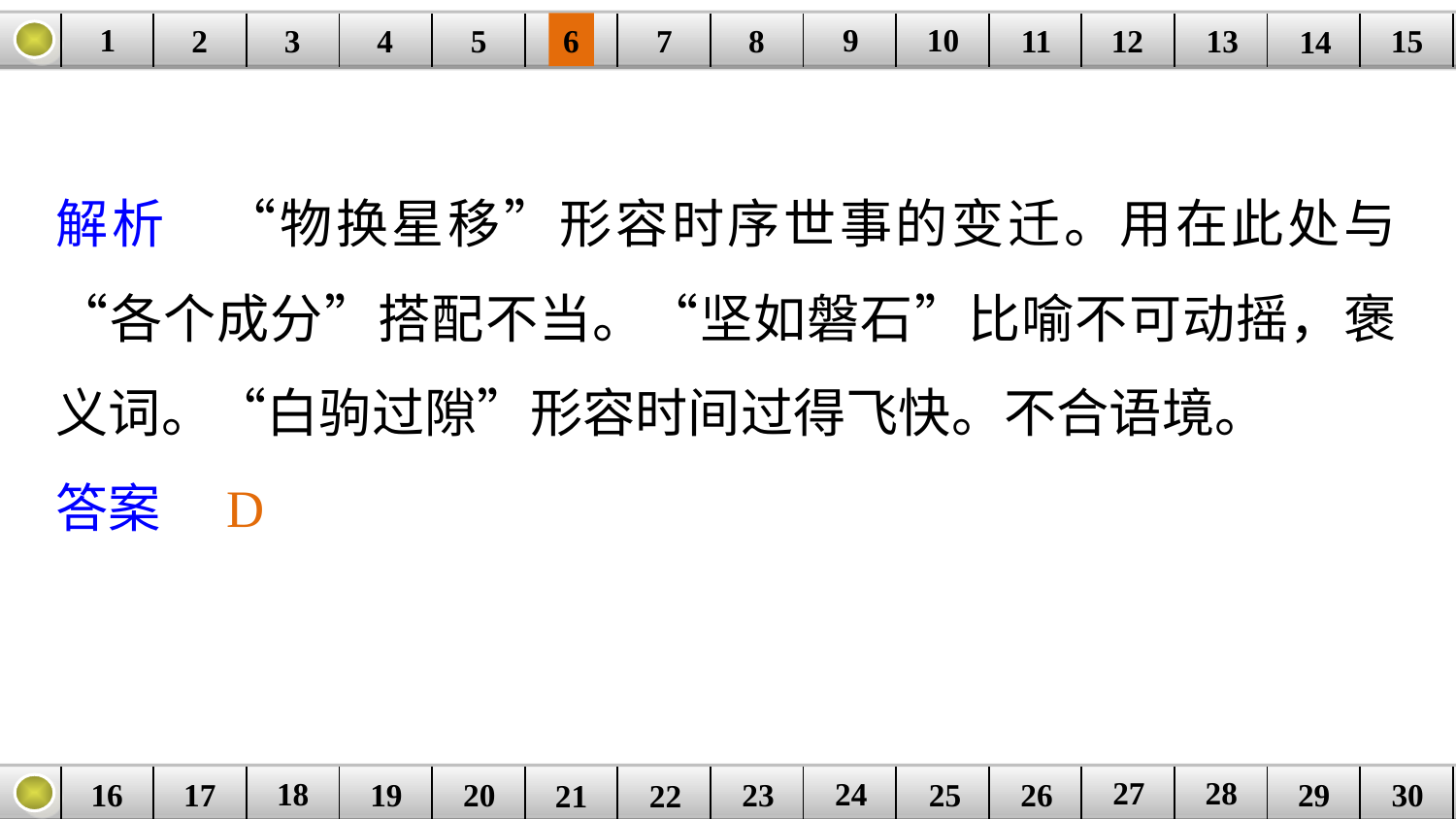

9
10
1
3
4
5
6
8
11
2
12
15
|  |  |  |  |  |  |  |  |  |  |  |  |  |  |  |
| --- | --- | --- | --- | --- | --- | --- | --- | --- | --- | --- | --- | --- | --- | --- |
7
13
14

解析　“物换星移”形容时序世事的变迁。用在此处与“各个成分”搭配不当。“坚如磐石”比喻不可动摇，褒义词。“白驹过隙”形容时间过得飞快。不合语境。
答案　D

27
28
18
24
16
25
26
30
|  |  |  |  |  |  |  |  |  |  |  |  |  |  |  |
| --- | --- | --- | --- | --- | --- | --- | --- | --- | --- | --- | --- | --- | --- | --- |
23
17
19
20
29
21
22